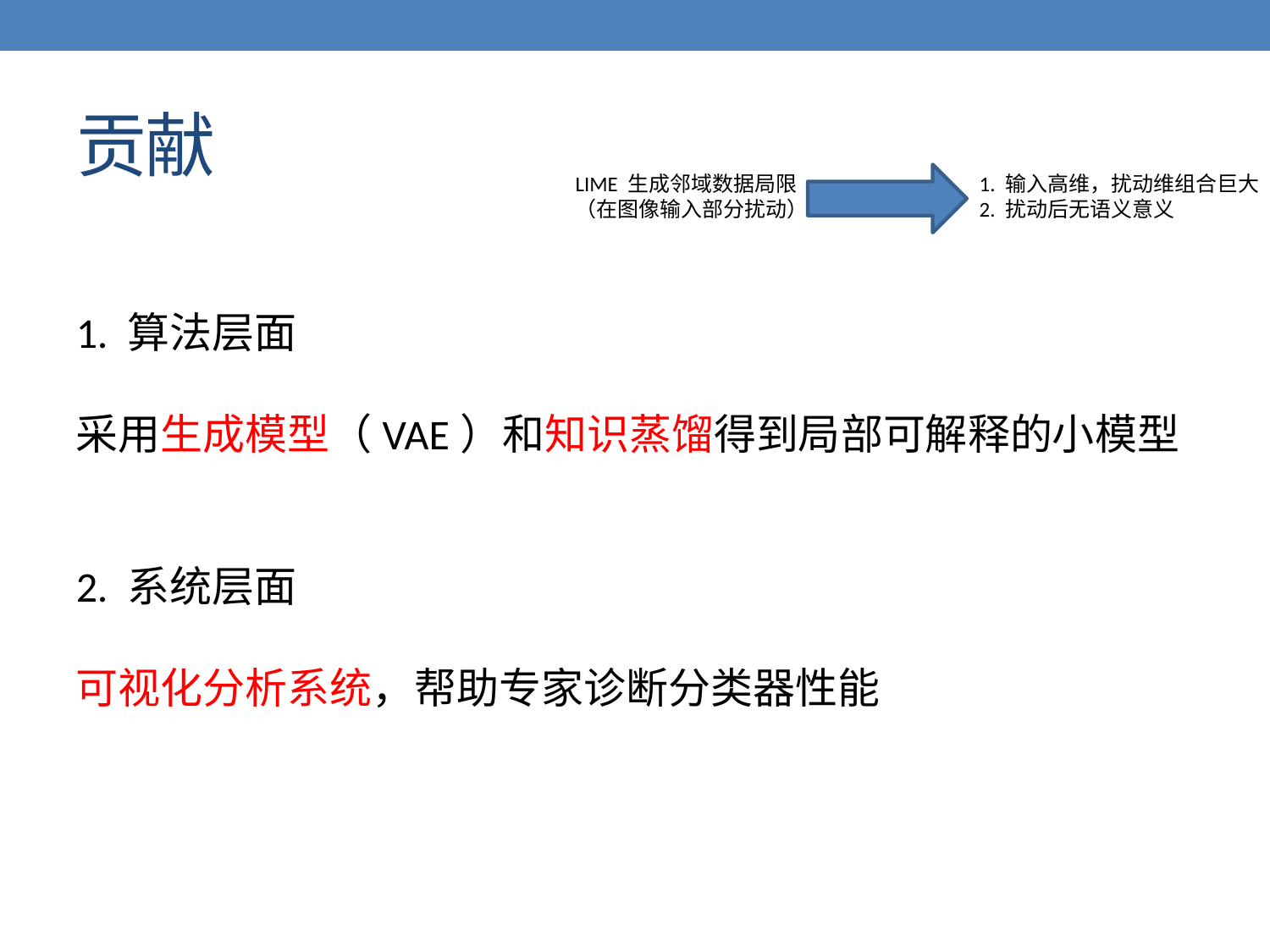

5
# 贡献
LIME 生成邻域数据局限
（在图像输入部分扰动）

1. 输入高维，扰动维组合巨大
2. 扰动后无语义意义
1. 算法层面

采用生成模型（VAE）和知识蒸馏得到局部可解释的小模型

2. 系统层面

可视化分析系统，帮助专家诊断分类器性能